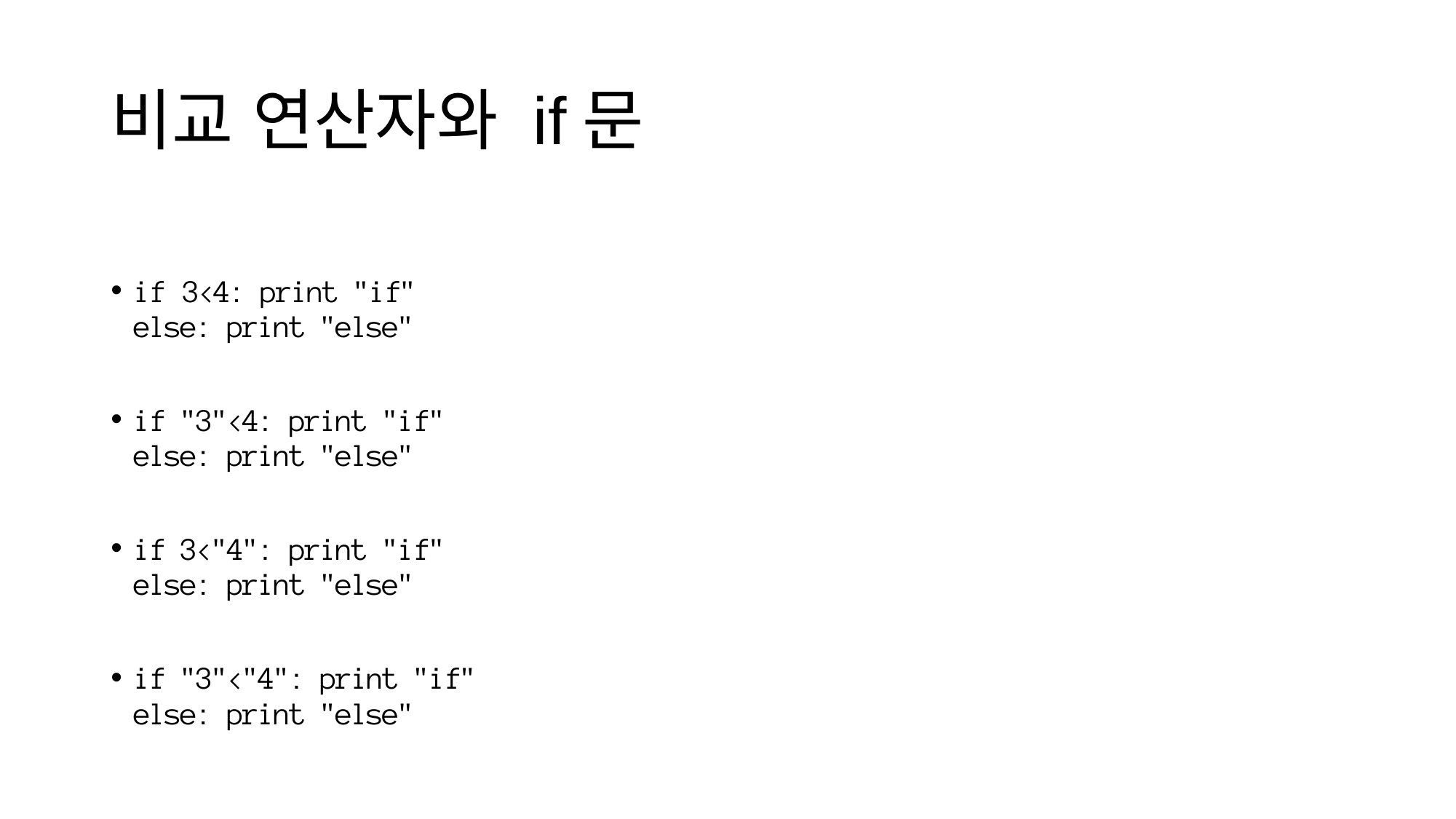

# 비교 연산자와 if문

if 3<4: print "if"
else: print "else"

if "3"<4: print "if"
else: print "else"

if 3<"4": print "if"
else: print "else"

if "3"<"4": print "if"
else: print "else"